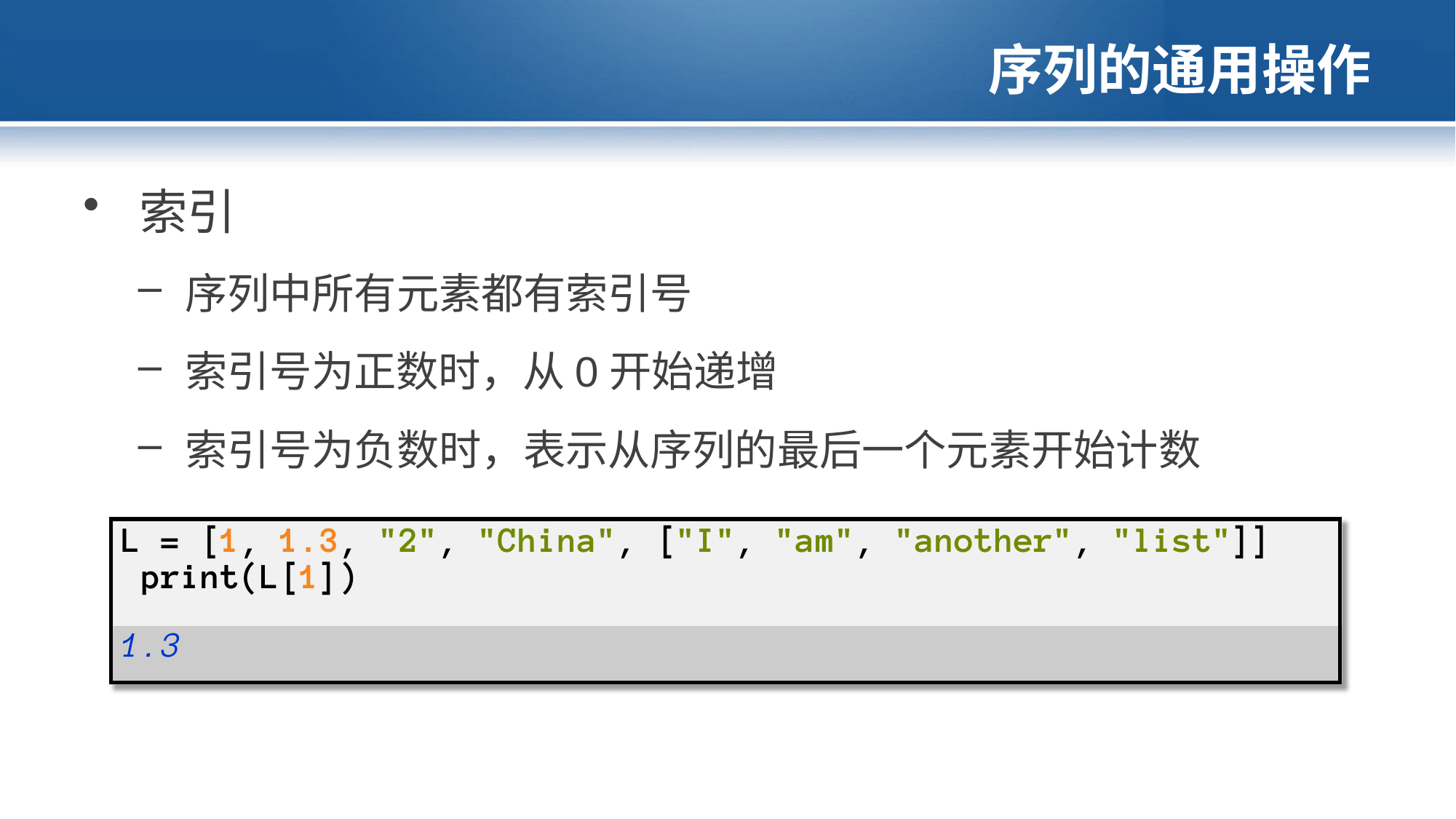

# 序列的通用操作
索引
序列中所有元素都有索引号
索引号为正数时，从0开始递增
索引号为负数时，表示从序列的最后一个元素开始计数

| L = [1, 1.3, "2", "China", ["I", "am", "another", "list"]] print(L[1]) |
| --- |
| 1.3 |